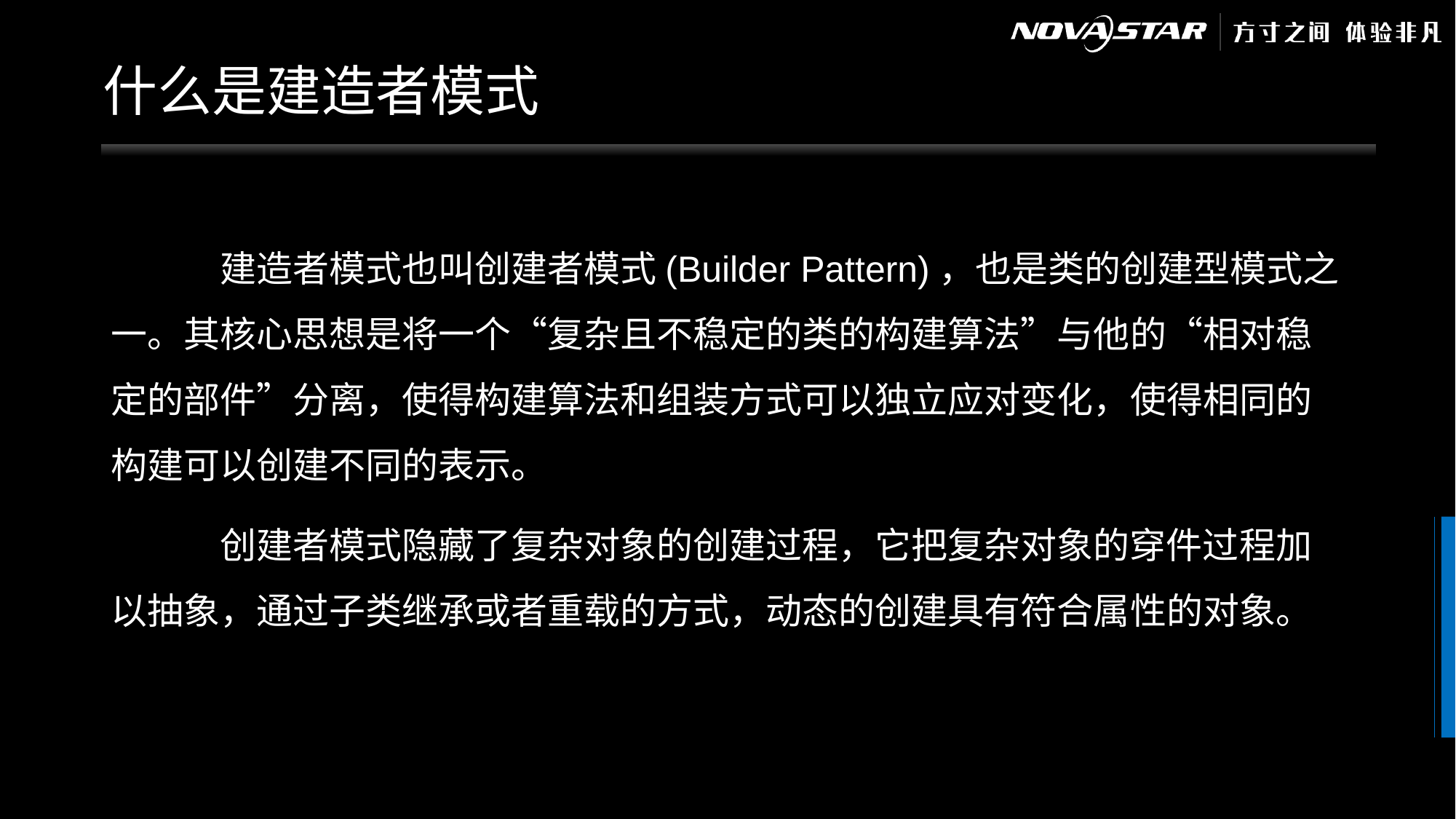

# 什么是建造者模式

	建造者模式也叫创建者模式(Builder Pattern)，也是类的创建型模式之一。其核心思想是将一个“复杂且不稳定的类的构建算法”与他的“相对稳定的部件”分离，使得构建算法和组装方式可以独立应对变化，使得相同的构建可以创建不同的表示。
	创建者模式隐藏了复杂对象的创建过程，它把复杂对象的穿件过程加以抽象，通过子类继承或者重载的方式，动态的创建具有符合属性的对象。